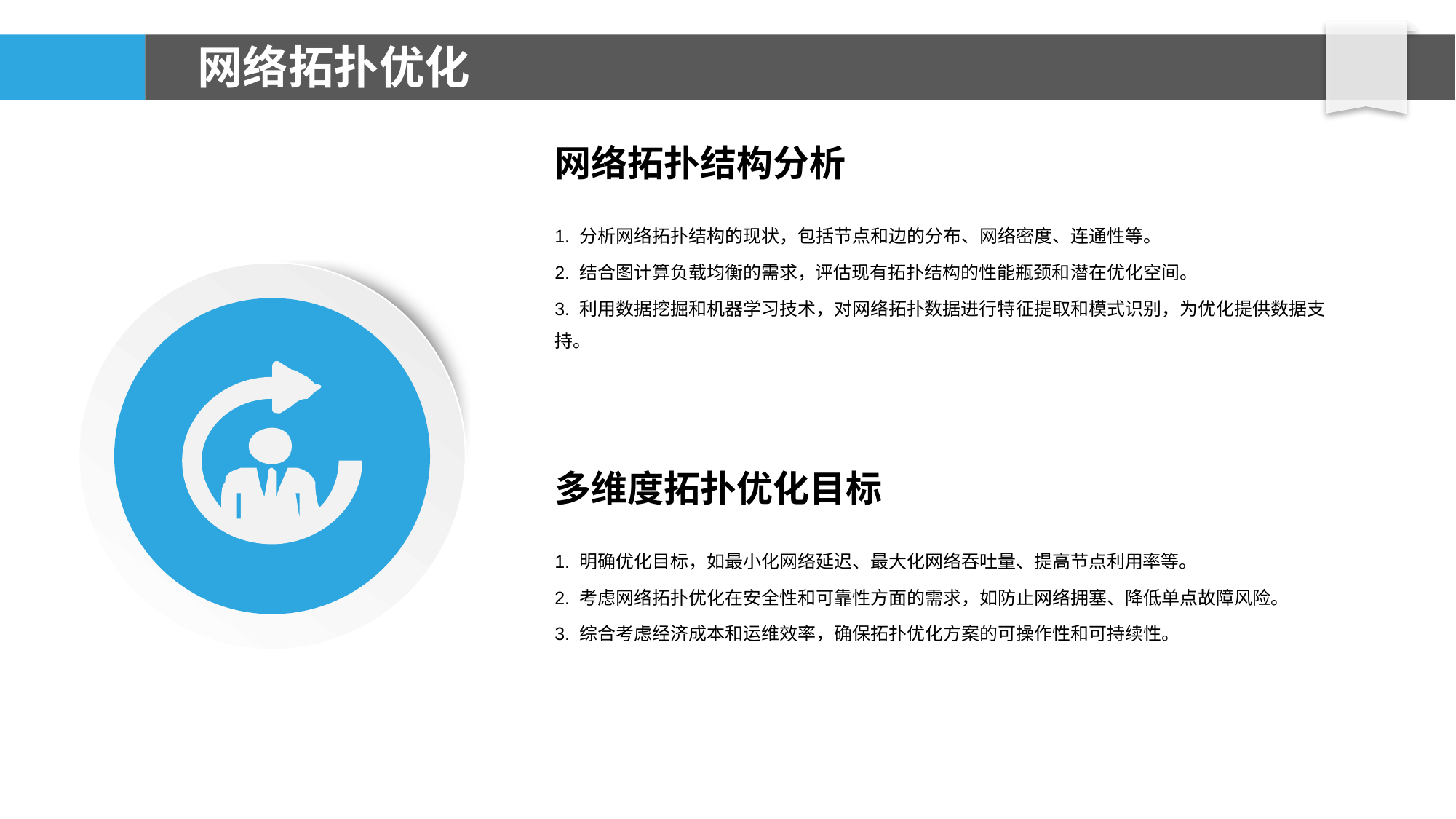

# 网络拓扑优化
网络拓扑结构分析
1. 分析网络拓扑结构的现状，包括节点和边的分布、网络密度、连通性等。
2. 结合图计算负载均衡的需求，评估现有拓扑结构的性能瓶颈和潜在优化空间。
3. 利用数据挖掘和机器学习技术，对网络拓扑数据进行特征提取和模式识别，为优化提供数据支持。
多维度拓扑优化目标
1. 明确优化目标，如最小化网络延迟、最大化网络吞吐量、提高节点利用率等。
2. 考虑网络拓扑优化在安全性和可靠性方面的需求，如防止网络拥塞、降低单点故障风险。
3. 综合考虑经济成本和运维效率，确保拓扑优化方案的可操作性和可持续性。